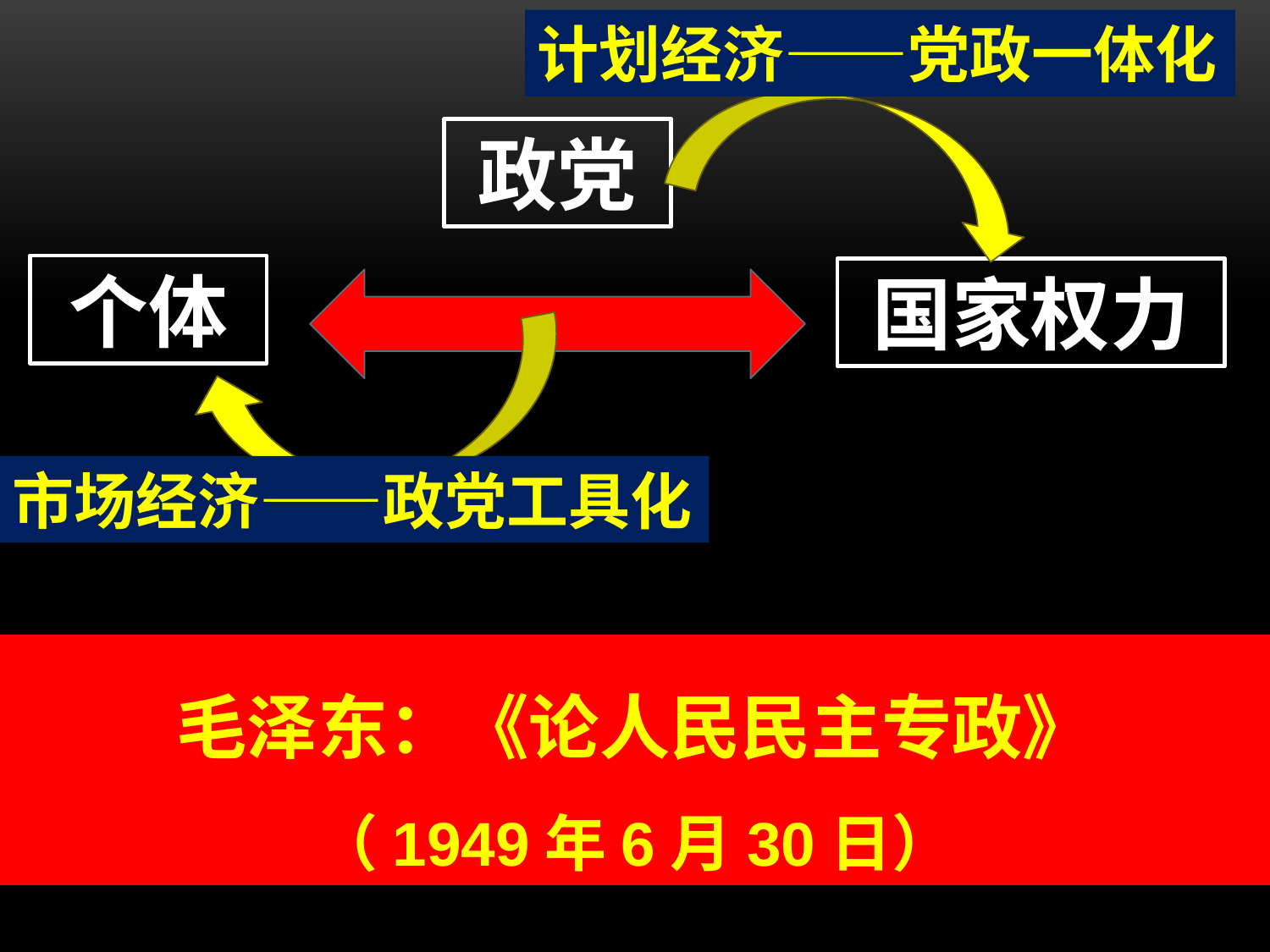

计划经济——党政一体化

政党

个体
国家权力

市场经济——政党工具化
毛泽东：《论人民民主专政》
（1949年6月30日）